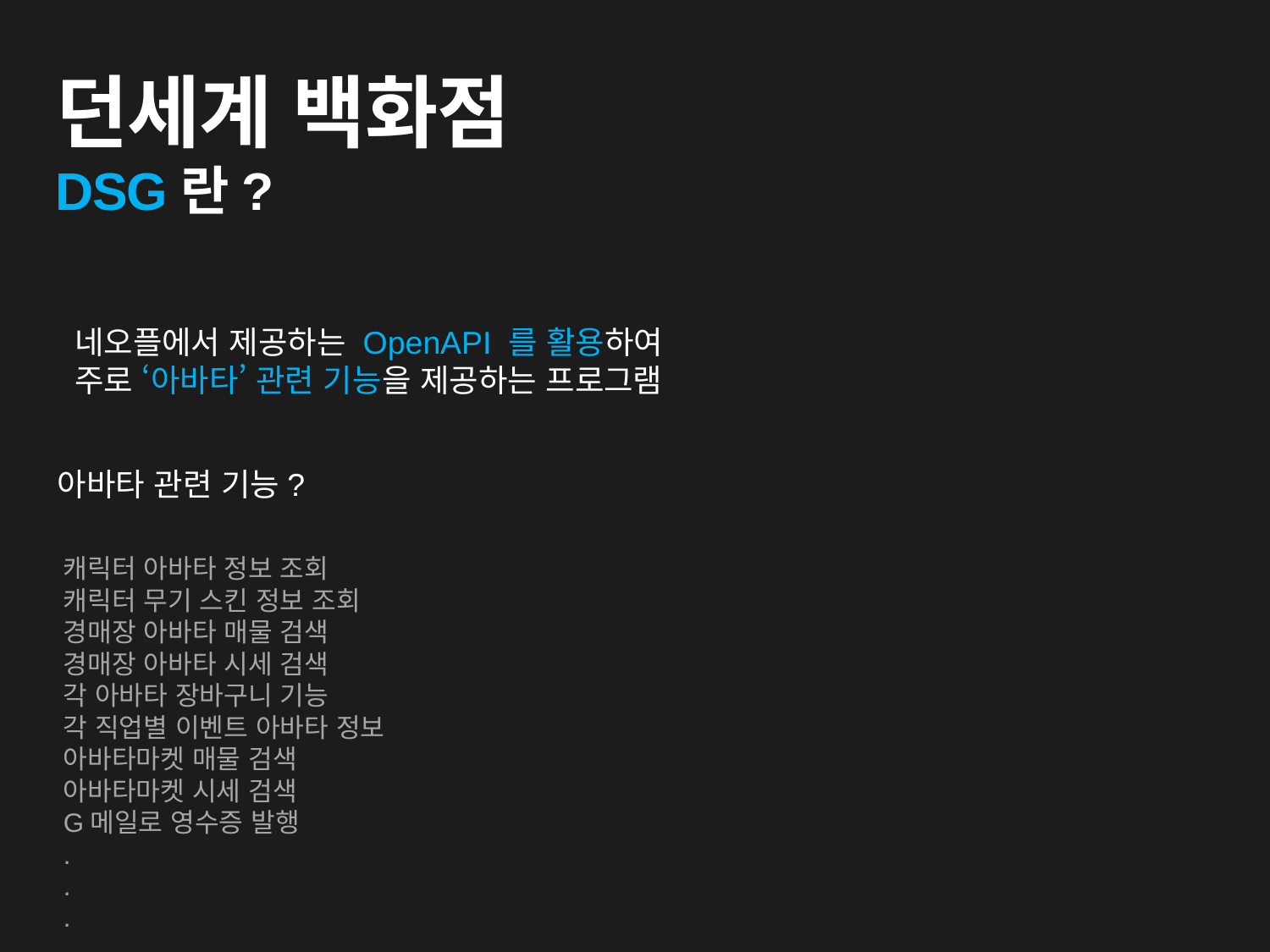

# 던세계 백화점 DSG란?
네오플에서 제공하는 OpenAPI 를 활용하여
주로 ‘아바타’ 관련 기능을 제공하는 프로그램
아바타 관련 기능?
캐릭터 아바타 정보 조회
캐릭터 무기 스킨 정보 조회
경매장 아바타 매물 검색
경매장 아바타 시세 검색
각 아바타 장바구니 기능
각 직업별 이벤트 아바타 정보
아바타마켓 매물 검색
아바타마켓 시세 검색
G메일로 영수증 발행
.
.
.